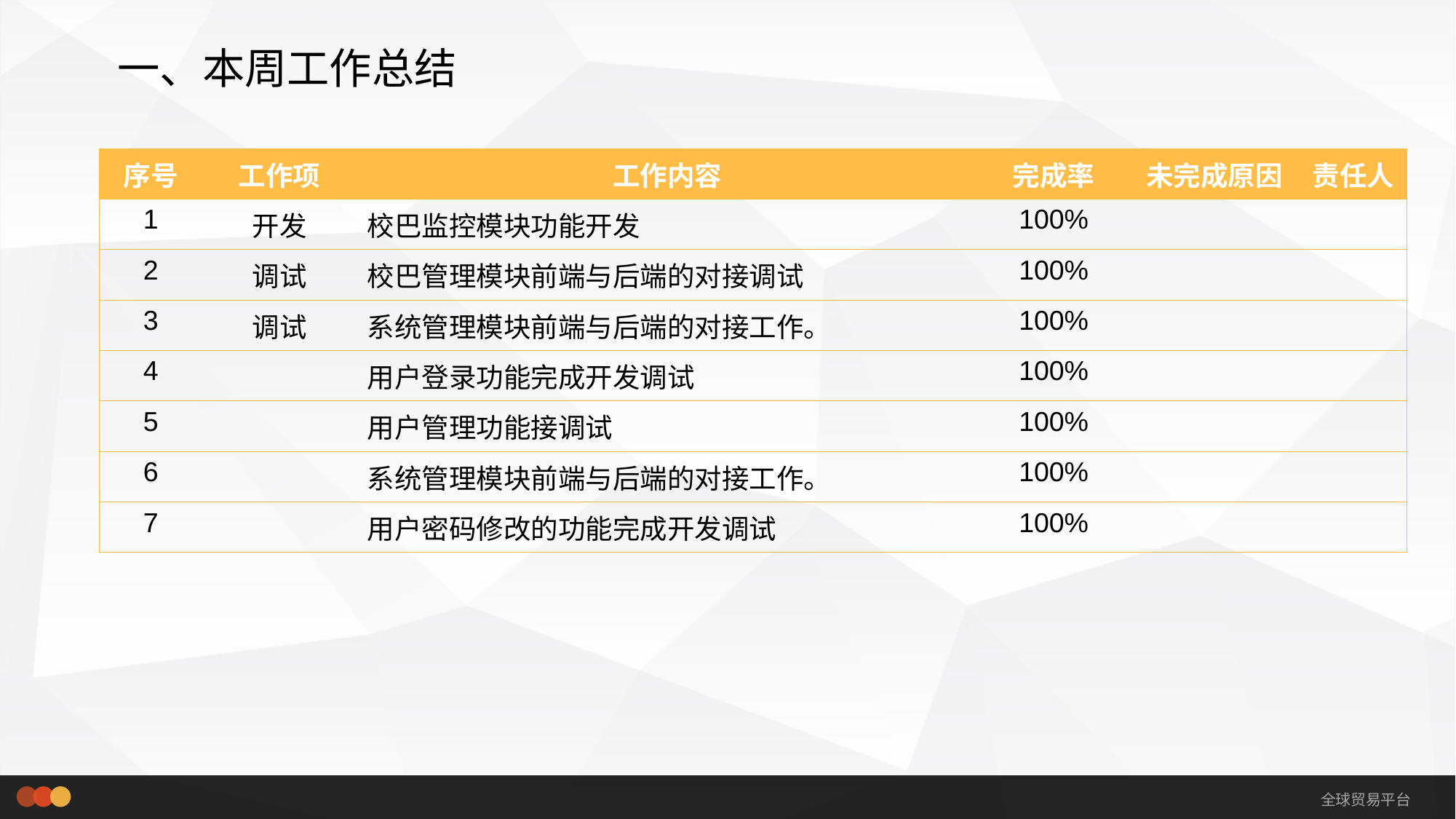

# 一、本周工作总结
| 序号 | 工作项 | 工作内容 | 完成率 | 未完成原因 | 责任人 |
| --- | --- | --- | --- | --- | --- |
| 1 | 开发 | 校巴监控模块功能开发 | 100% |  |  |
| 2 | 调试 | 校巴管理模块前端与后端的对接调试 | 100% |  |  |
| 3 | 调试 | 系统管理模块前端与后端的对接工作。 | 100% |  |  |
| 4 |  | 用户登录功能完成开发调试 | 100% |  |  |
| 5 |  | 用户管理功能接调试 | 100% |  |  |
| 6 |  | 系统管理模块前端与后端的对接工作。 | 100% |  |  |
| 7 |  | 用户密码修改的功能完成开发调试 | 100% |  |  |